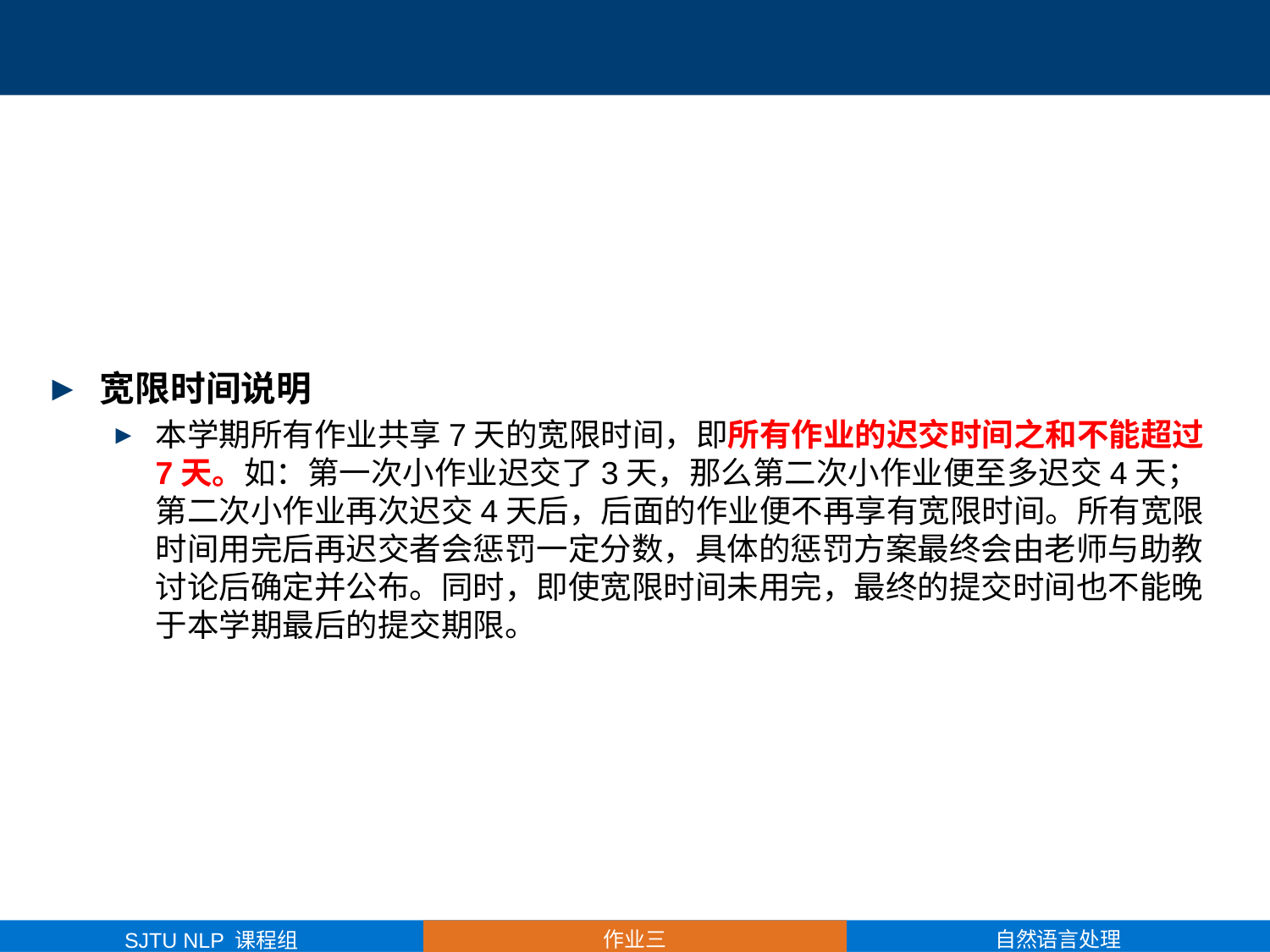

宽限时间说明
本学期所有作业共享7天的宽限时间，即所有作业的迟交时间之和不能超过7天。如：第一次小作业迟交了3天，那么第二次小作业便至多迟交4天；第二次小作业再次迟交4天后，后面的作业便不再享有宽限时间。所有宽限时间用完后再迟交者会惩罚一定分数，具体的惩罚方案最终会由老师与助教讨论后确定并公布。同时，即使宽限时间未用完，最终的提交时间也不能晚于本学期最后的提交期限。